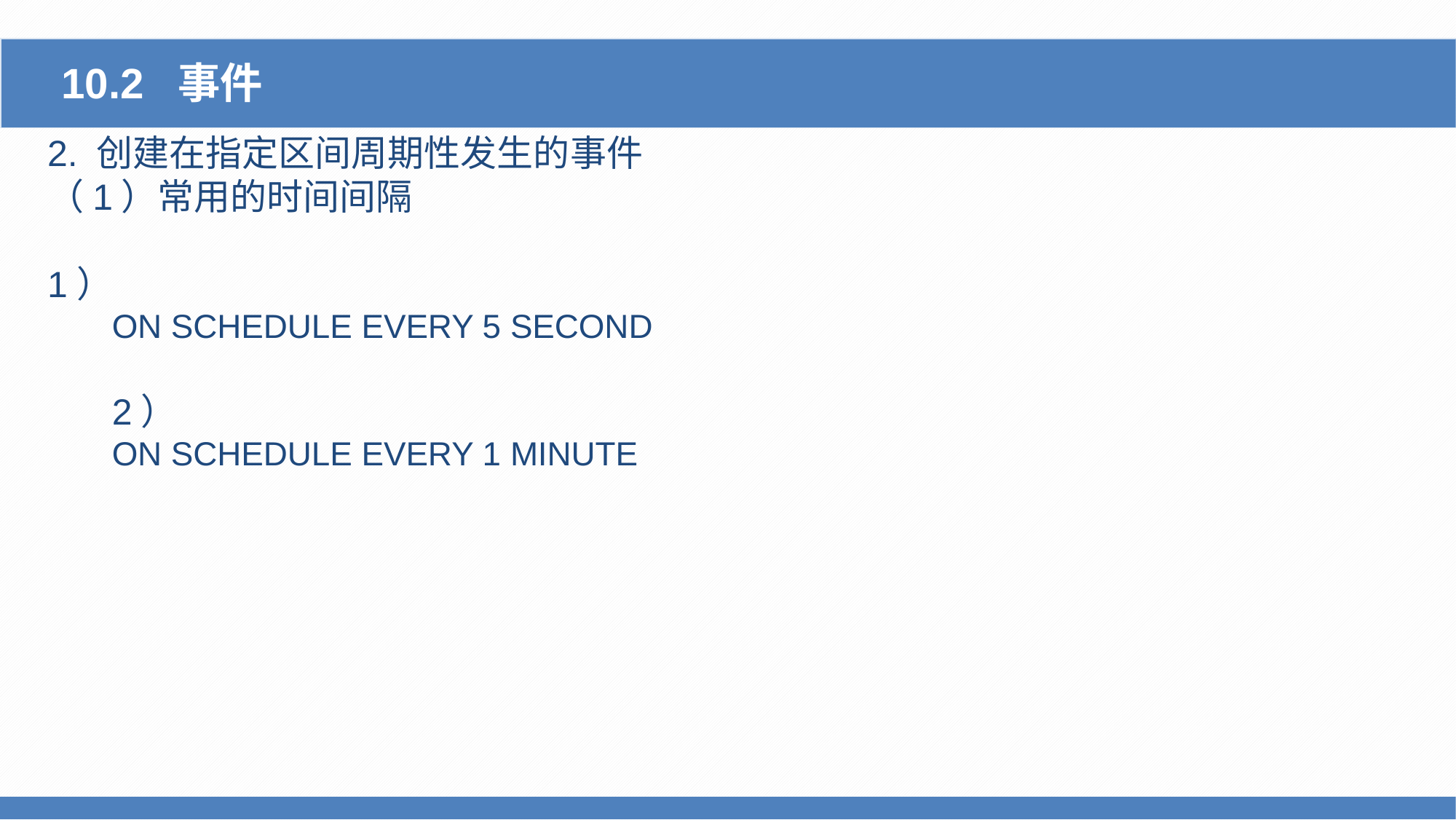

10.2  事件
2. 创建在指定区间周期性发生的事件
（1）常用的时间间隔

1）
ON SCHEDULE EVERY 5 SECOND

2）
ON SCHEDULE EVERY 1 MINUTE